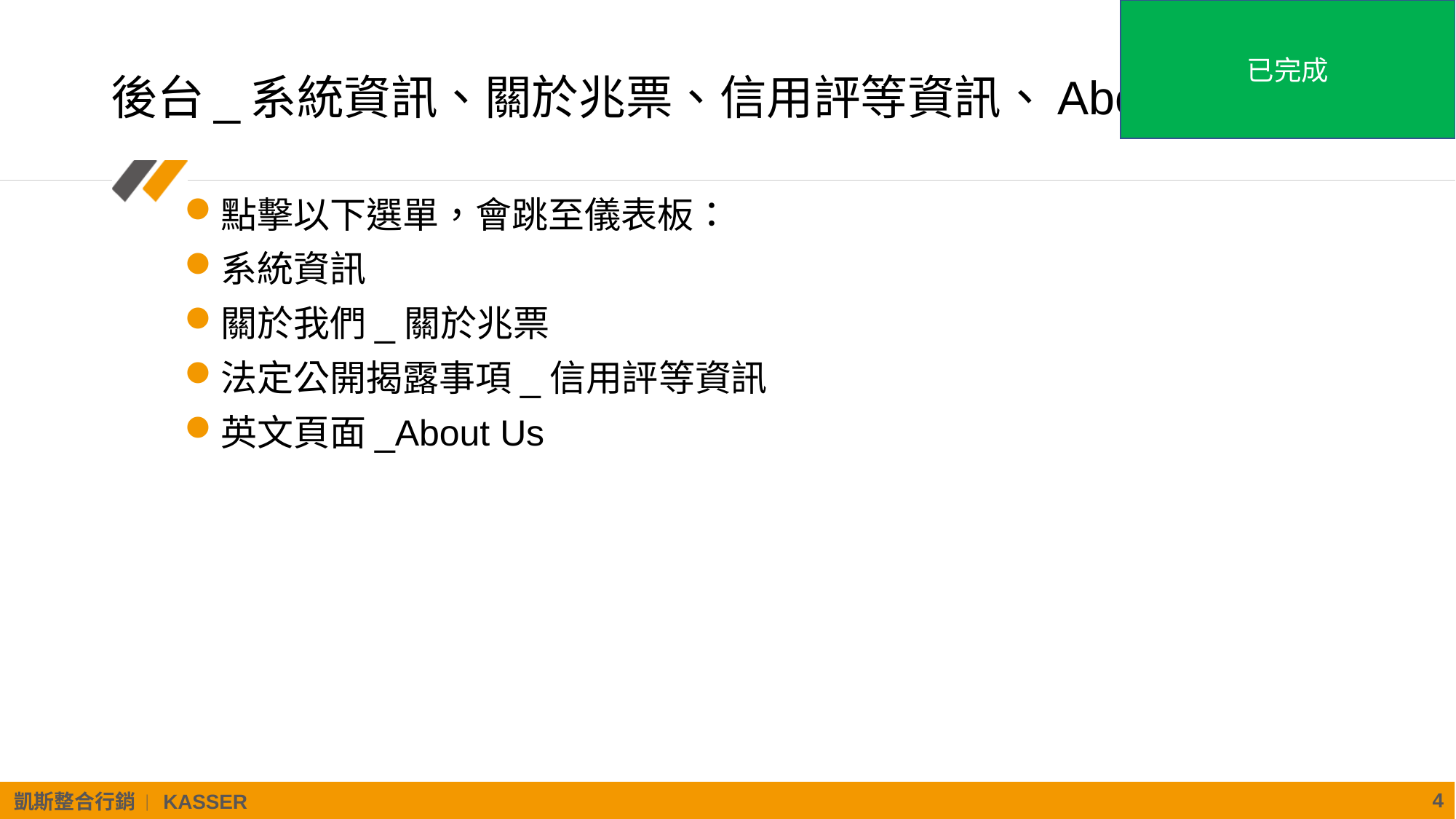

已完成
# 後台_系統資訊、關於兆票、信用評等資訊、About Us
點擊以下選單，會跳至儀表板：
系統資訊
關於我們_關於兆票
法定公開揭露事項_信用評等資訊
英文頁面_About Us
4